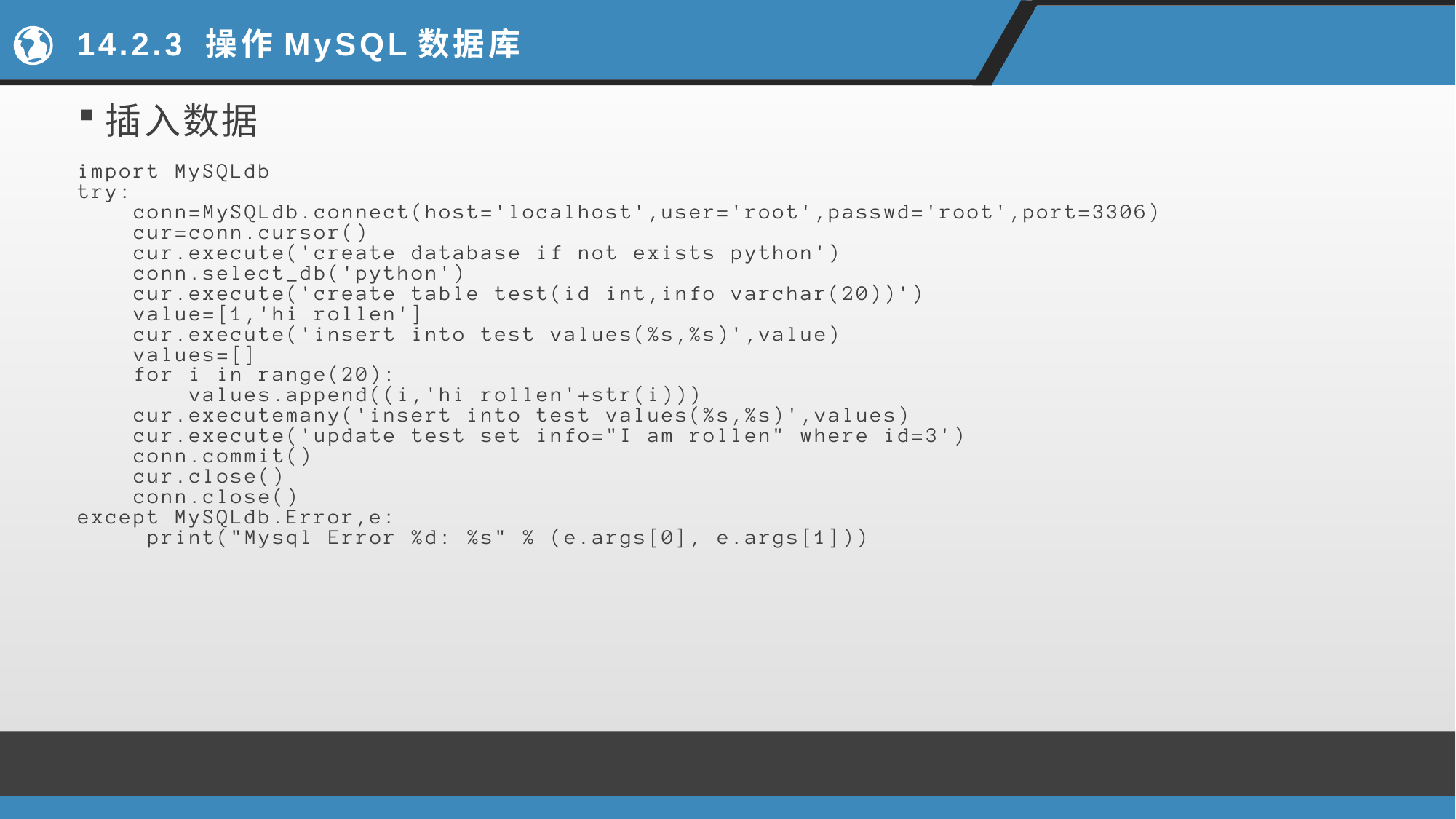

# 14.2.3 操作MySQL数据库

插入数据

import MySQLdb
try:
    conn=MySQLdb.connect(host='localhost',user='root',passwd='root',port=3306)
    cur=conn.cursor()
    cur.execute('create database if not exists python')
    conn.select_db('python')
    cur.execute('create table test(id int,info varchar(20))')
    value=[1,'hi rollen']
    cur.execute('insert into test values(%s,%s)',value)
    values=[]
    for i in range(20):
        values.append((i,'hi rollen'+str(i)))
    cur.executemany('insert into test values(%s,%s)',values)
    cur.execute('update test set info="I am rollen" where id=3')
    conn.commit()
    cur.close()
    conn.close()
except MySQLdb.Error,e:
     print("Mysql Error %d: %s" % (e.args[0], e.args[1]))